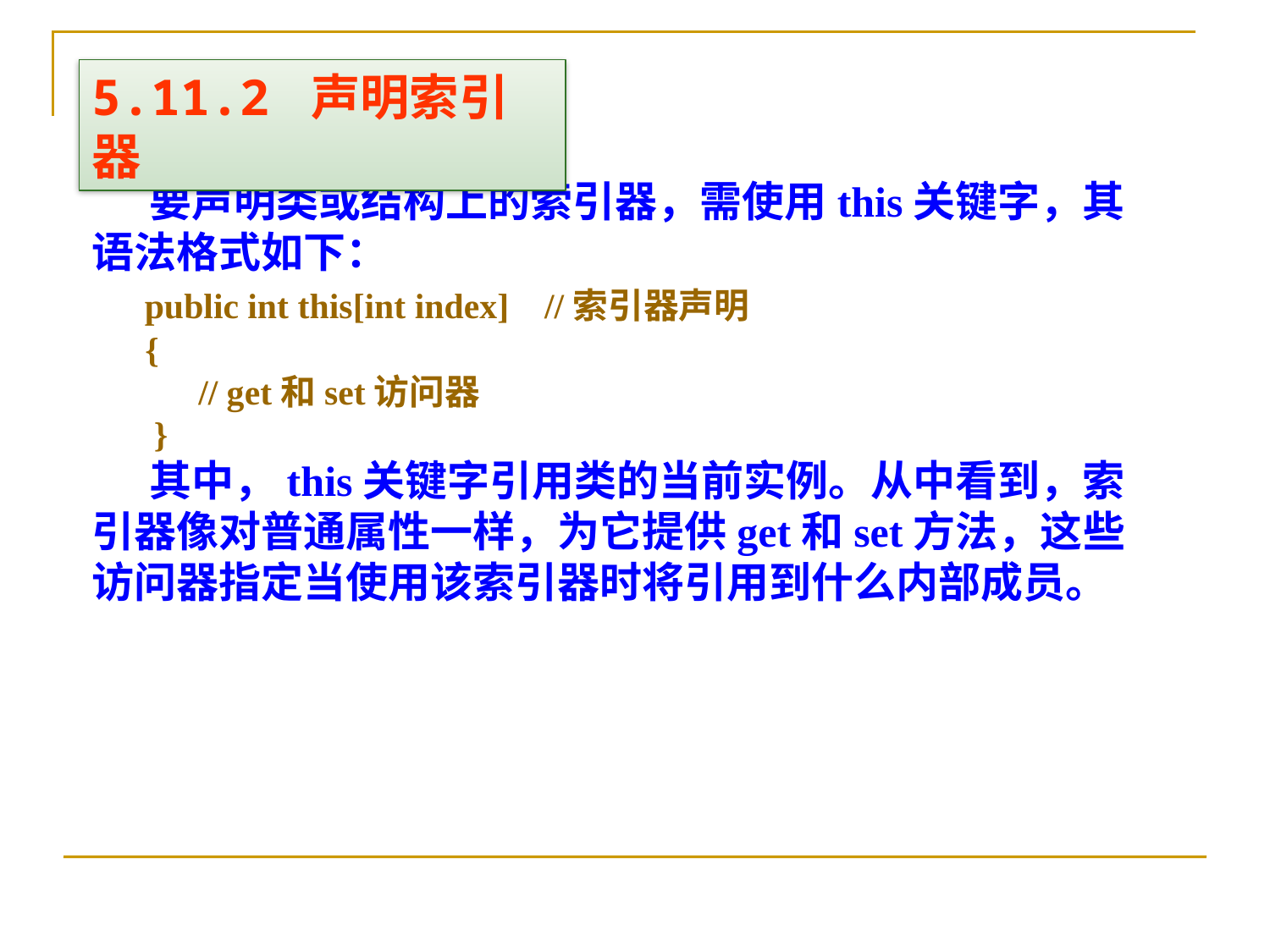

5.11.2 声明索引器
     要声明类或结构上的索引器，需使用this关键字，其语法格式如下：
     public int this[int index]    //索引器声明
      {
            // get和set访问器
       }
     其中，this关键字引用类的当前实例。从中看到，索引器像对普通属性一样，为它提供get和set方法，这些访问器指定当使用该索引器时将引用到什么内部成员。